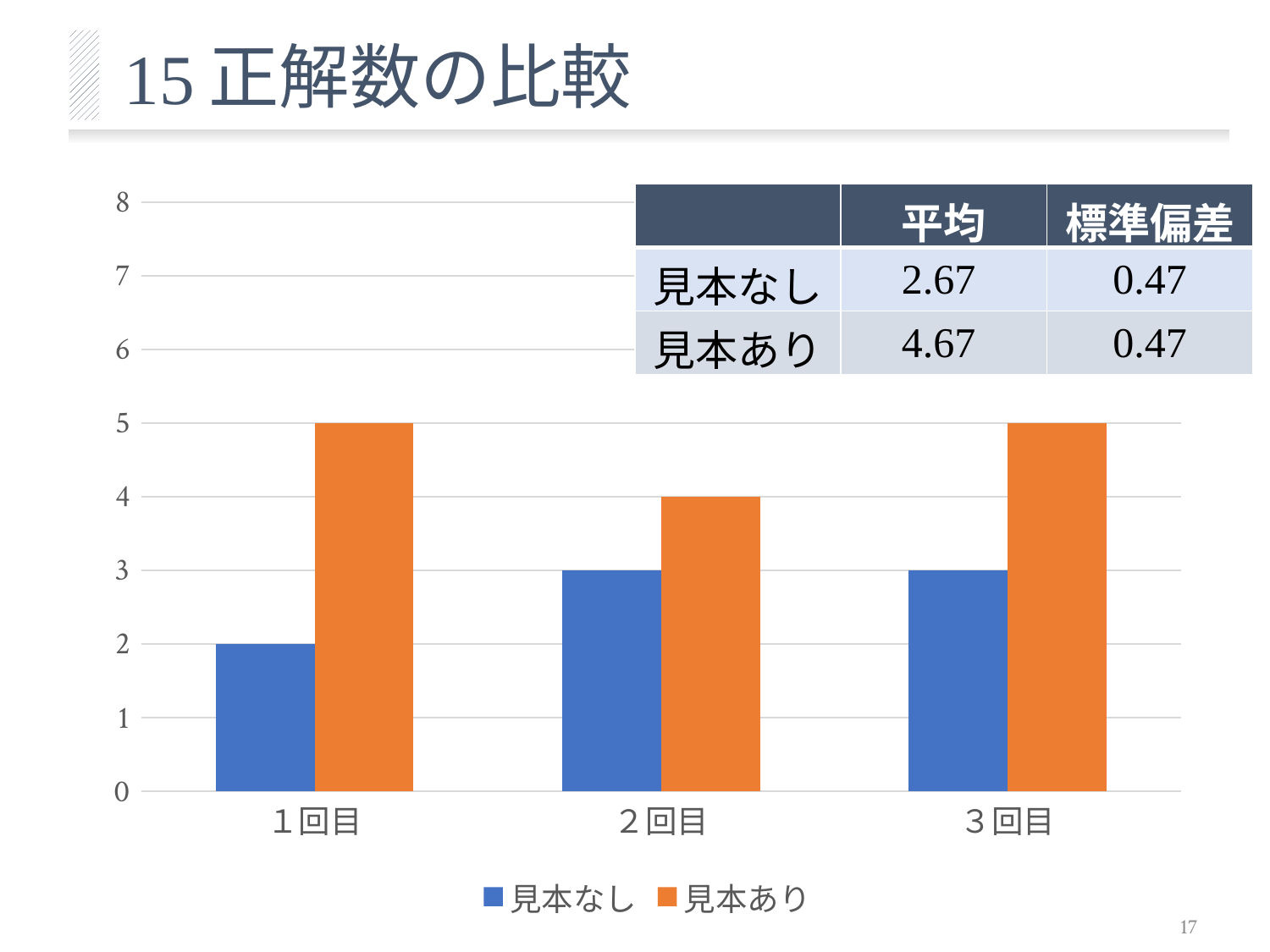

正解数の比較
15

### Chart

| Category | 見本なし | 見本あり |
|---|---|---|
| １回目 | 2.0 | 5.0 |
| ２回目 | 3.0 | 4.0 |
| ３回目 | 3.0 | 5.0 |
|  | 平均 | 標準偏差 |
| --- | --- | --- |
| 見本なし | 2.67 | 0.47 |
| 見本あり | 4.67 | 0.47 |

17